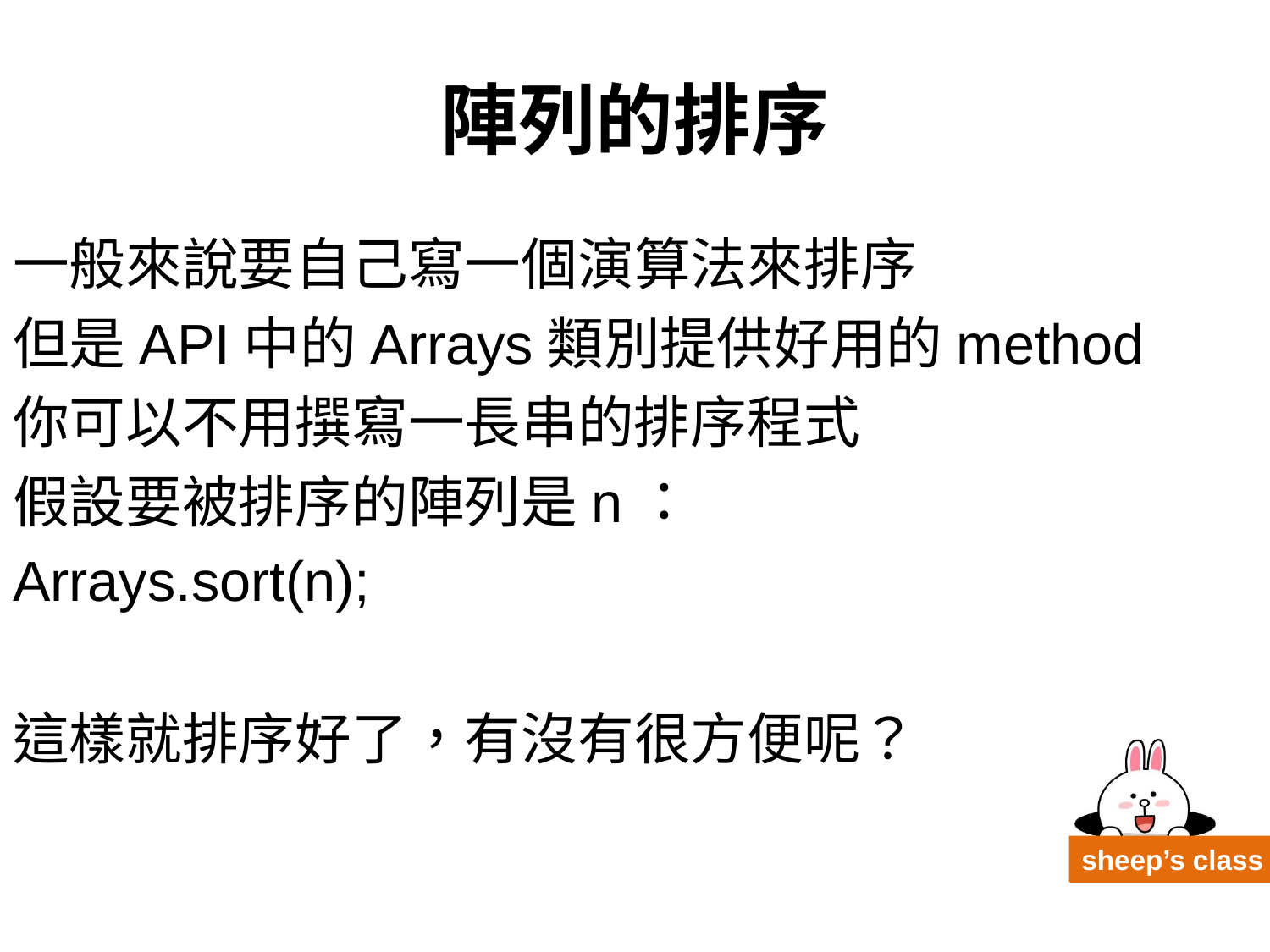

# 陣列的排序
一般來說要自己寫一個演算法來排序
但是API中的Arrays類別提供好用的method
你可以不用撰寫一長串的排序程式
假設要被排序的陣列是n：
Arrays.sort(n);

這樣就排序好了，有沒有很方便呢？